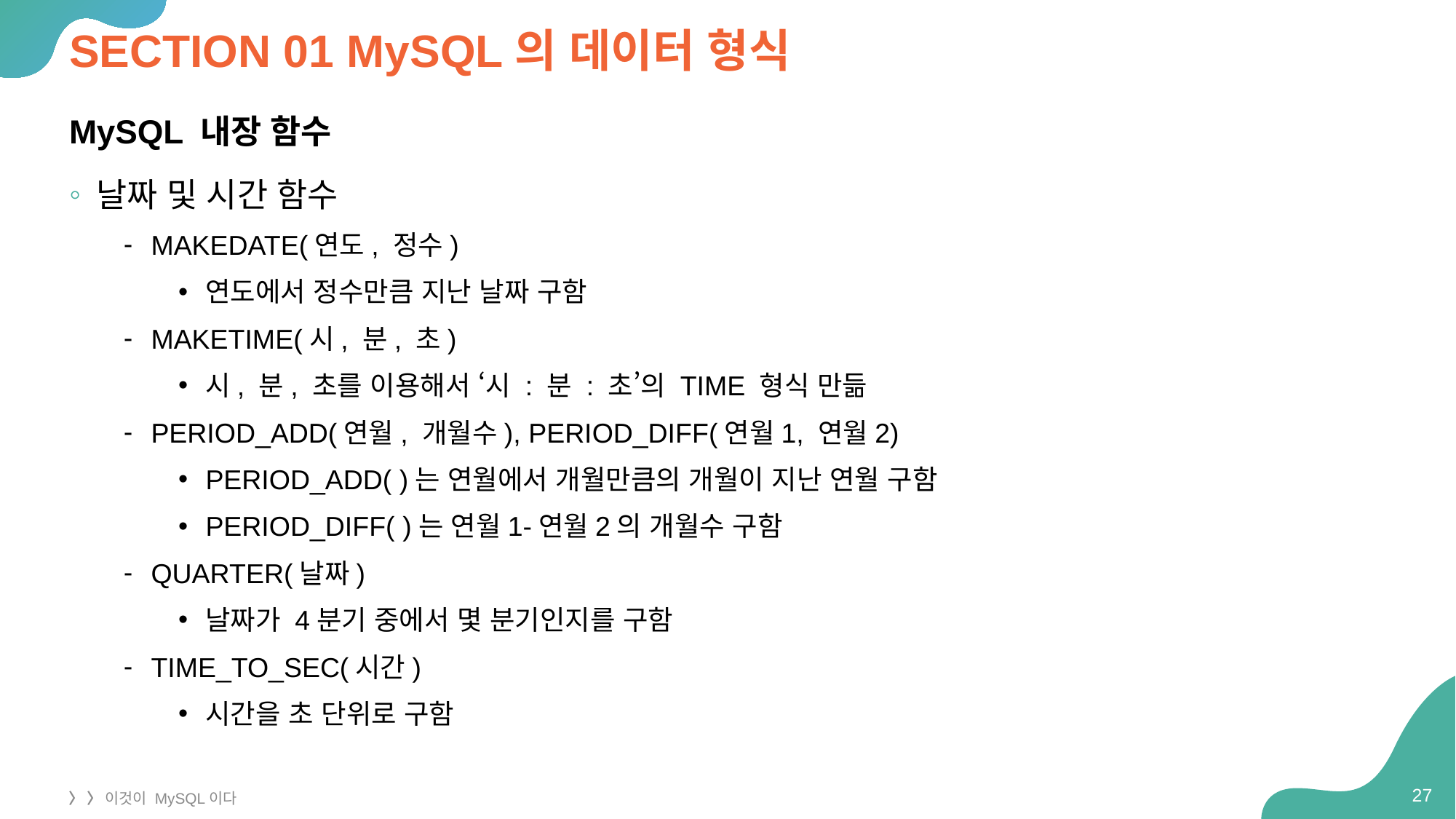

# SECTION 01 MySQL의 데이터 형식
MySQL 내장 함수
날짜 및 시간 함수
MAKEDATE(연도, 정수)
연도에서 정수만큼 지난 날짜 구함
MAKETIME(시, 분, 초)
시, 분, 초를 이용해서 ‘시 : 분 : 초’의 TIME 형식 만듦
PERIOD_ADD(연월, 개월수), PERIOD_DIFF(연월1, 연월2)
PERIOD_ADD( )는 연월에서 개월만큼의 개월이 지난 연월 구함
PERIOD_DIFF( )는 연월1-연월2의 개월수 구함
QUARTER(날짜)
날짜가 4분기 중에서 몇 분기인지를 구함
TIME_TO_SEC(시간)
시간을 초 단위로 구함
27
〉 〉 이것이 MySQL이다